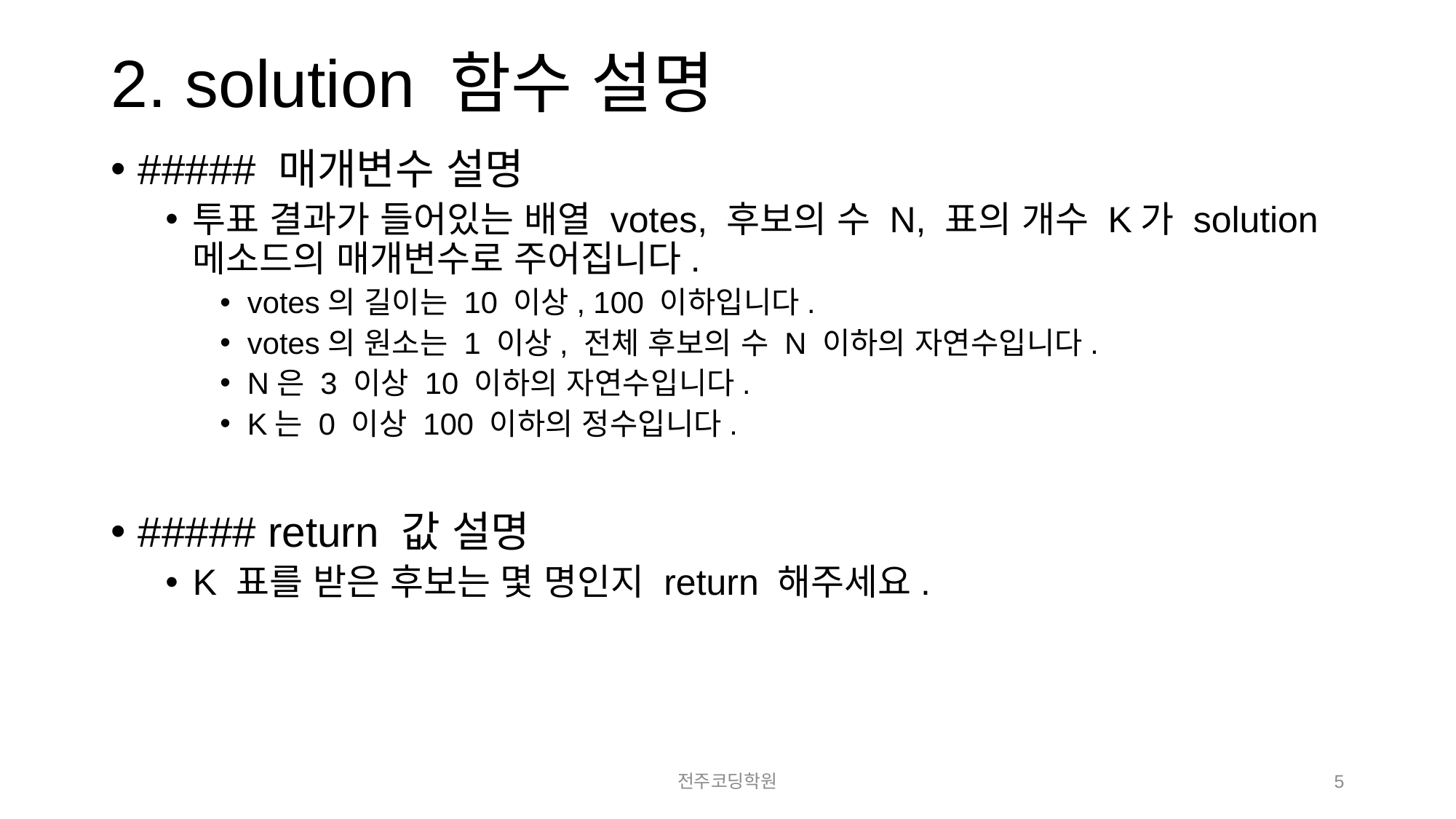

# 2. solution 함수 설명
##### 매개변수 설명
투표 결과가 들어있는 배열 votes, 후보의 수 N, 표의 개수 K가 solution 메소드의 매개변수로 주어집니다.
votes의 길이는 10 이상, 100 이하입니다.
votes의 원소는 1 이상, 전체 후보의 수 N 이하의 자연수입니다.
N은 3 이상 10 이하의 자연수입니다.
K는 0 이상 100 이하의 정수입니다.

##### return 값 설명
K 표를 받은 후보는 몇 명인지 return 해주세요.
전주코딩학원
5